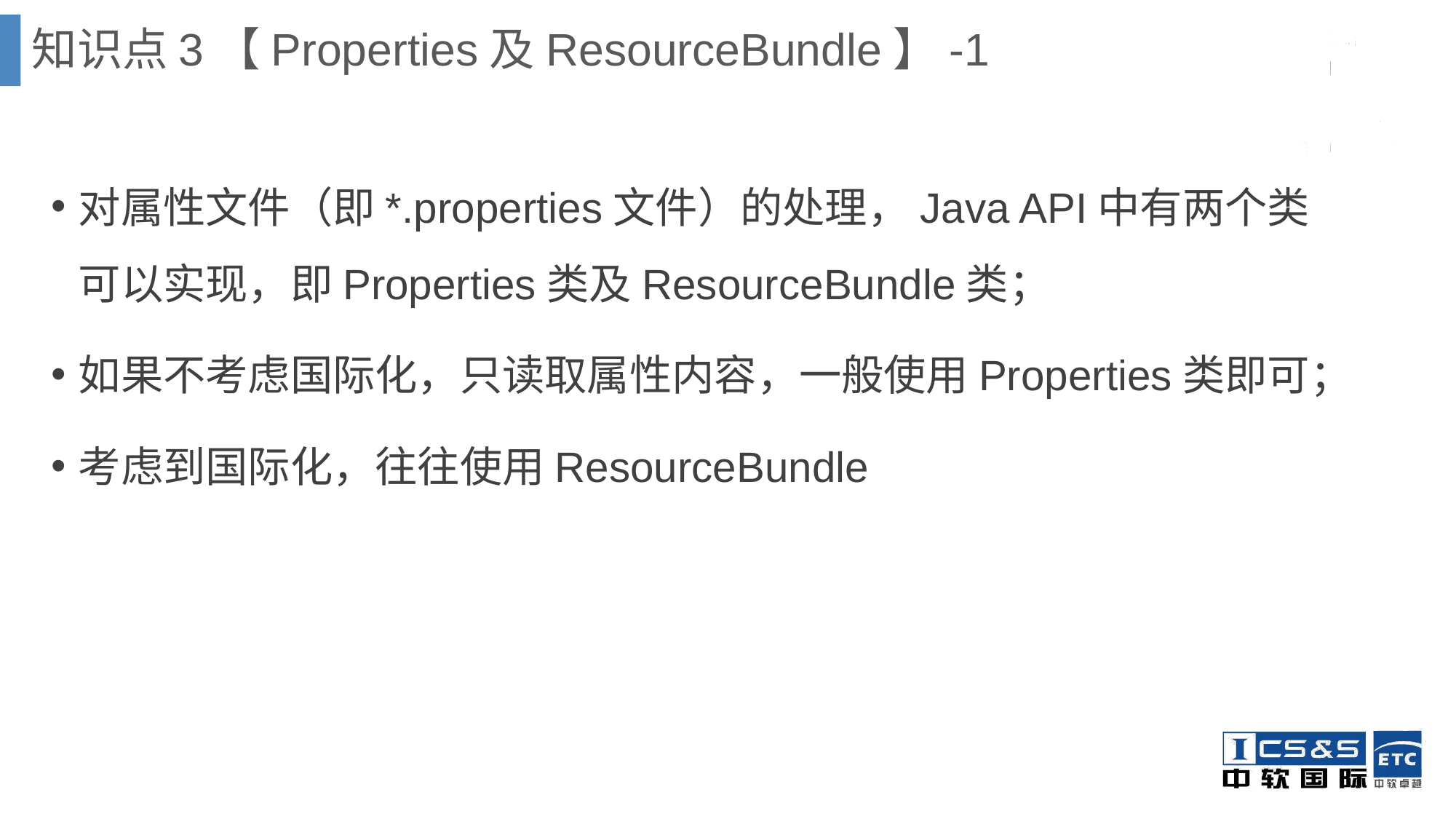

知识点3【Properties及ResourceBundle】-1
对属性文件（即*.properties文件）的处理，Java API中有两个类可以实现，即Properties类及ResourceBundle类；
如果不考虑国际化，只读取属性内容，一般使用Properties类即可；
考虑到国际化，往往使用ResourceBundle